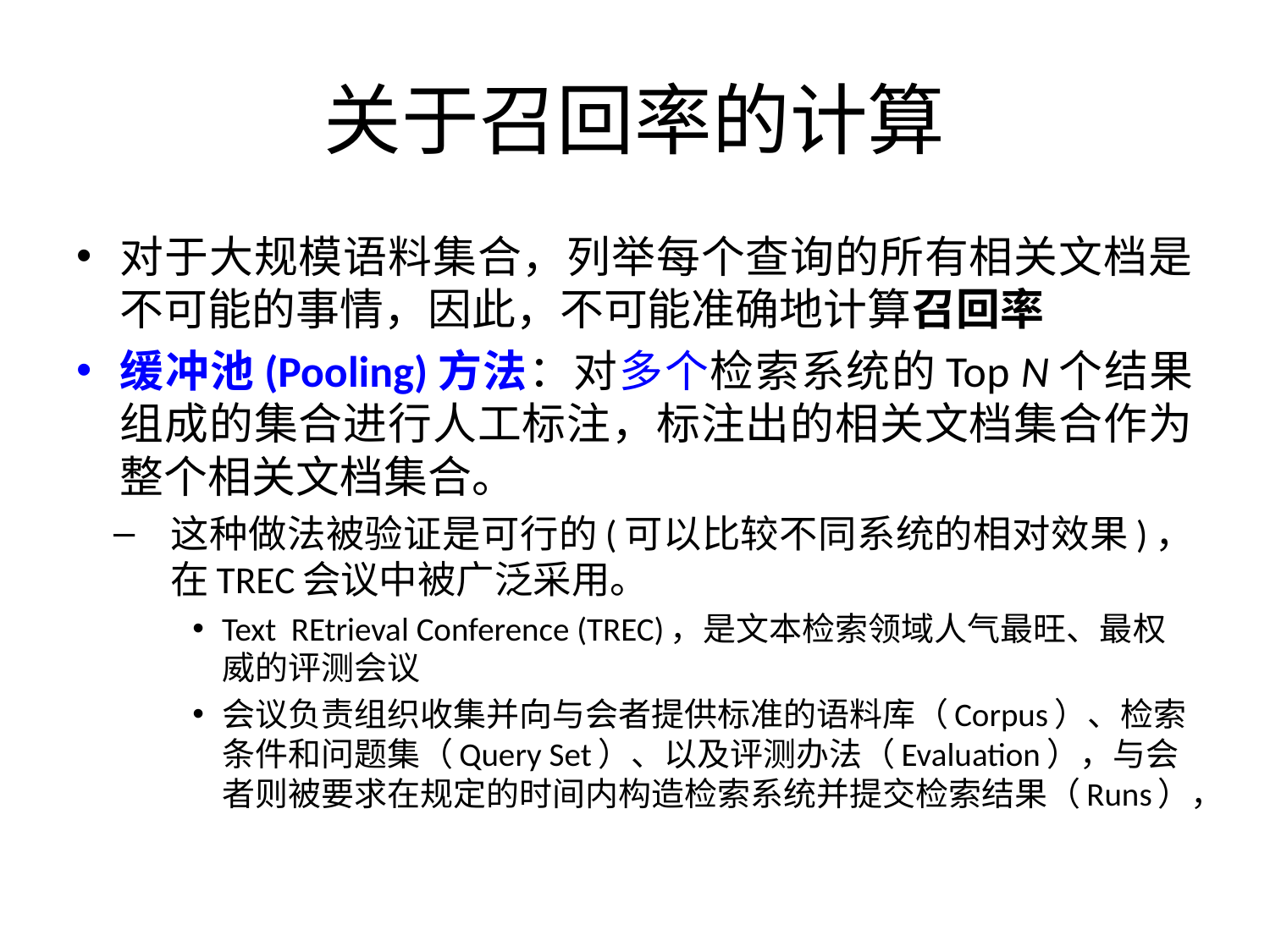

# 关于召回率的计算
对于大规模语料集合，列举每个查询的所有相关文档是不可能的事情，因此，不可能准确地计算召回率
缓冲池(Pooling)方法：对多个检索系统的Top N个结果组成的集合进行人工标注，标注出的相关文档集合作为整个相关文档集合。
这种做法被验证是可行的(可以比较不同系统的相对效果)，在TREC会议中被广泛采用。
Text  REtrieval Conference (TREC)，是文本检索领域人气最旺、最权威的评测会议
会议负责组织收集并向与会者提供标准的语料库（Corpus）、检索条件和问题集（Query Set）、以及评测办法（Evaluation），与会者则被要求在规定的时间内构造检索系统并提交检索结果（Runs），